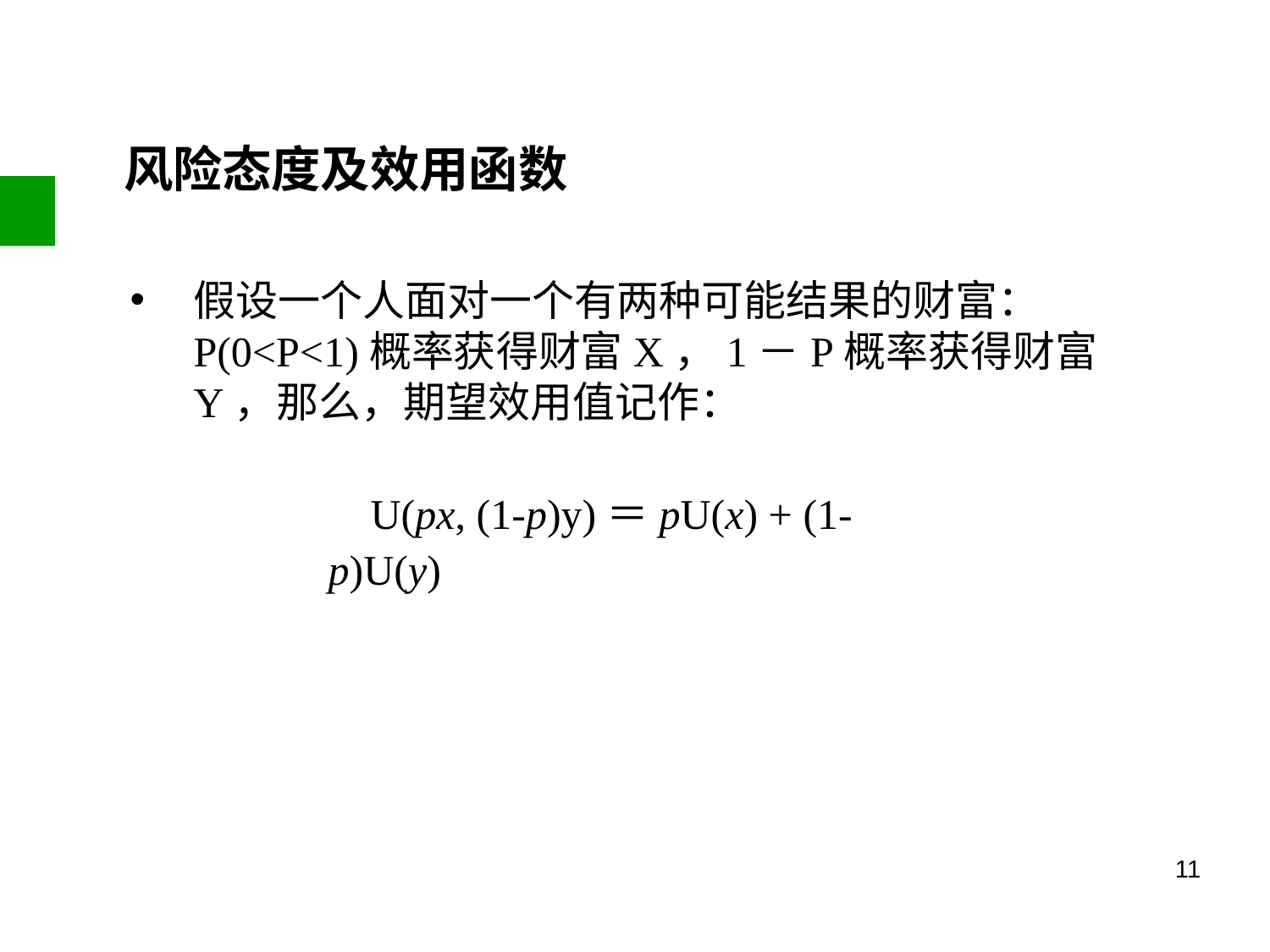

# 风险态度及效用函数

假设一个人面对一个有两种可能结果的财富：P(0<P<1)概率获得财富X，1－P概率获得财富Y，那么，期望效用值记作：

U(px, (1-p)y)＝pU(x) + (1-p)U(y)